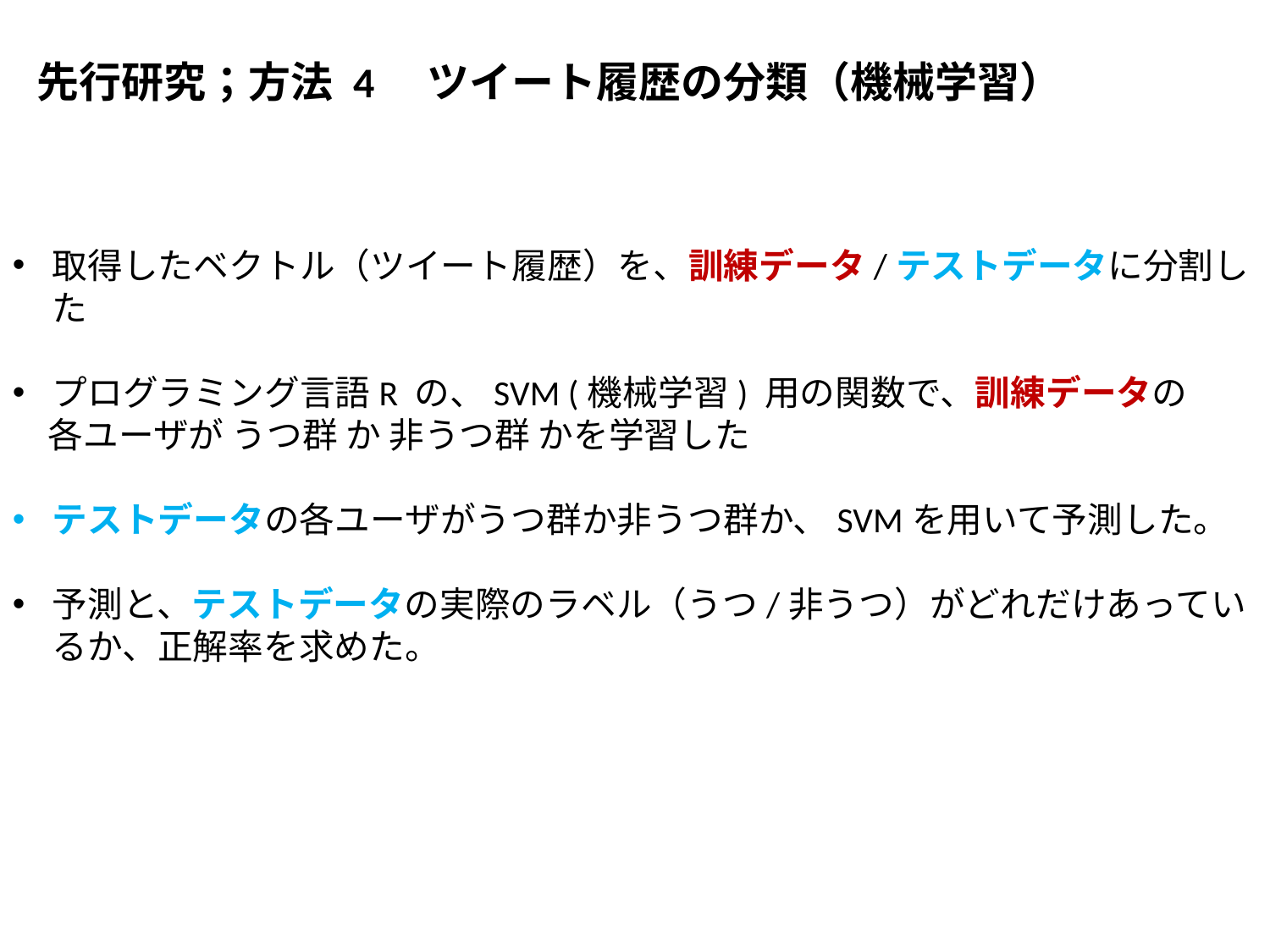

先行研究；方法 4　ツイート履歴の分類（機械学習）
取得したベクトル（ツイート履歴）を、訓練データ/テストデータに分割した

プログラミング言語R の、SVM (機械学習) 用の関数で、訓練データの
　各ユーザが うつ群 か 非うつ群 かを学習した

テストデータの各ユーザがうつ群か非うつ群か、SVMを用いて予測した。

予測と、テストデータの実際のラベル（うつ/非うつ）がどれだけあっているか、正解率を求めた。